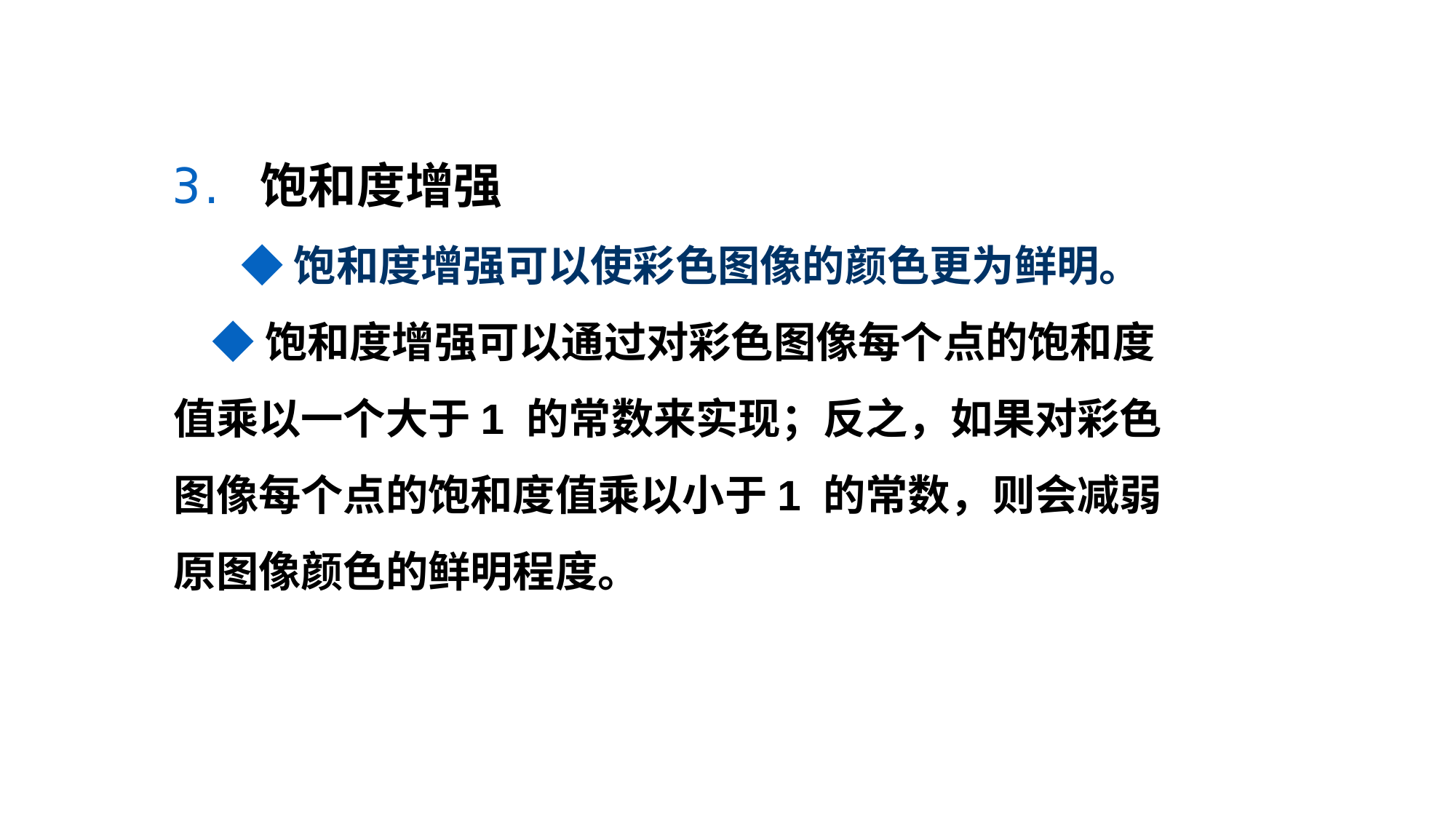

3.  饱和度增强
       ◆饱和度增强可以使彩色图像的颜色更为鲜明。
    ◆饱和度增强可以通过对彩色图像每个点的饱和度值乘以一个大于1 的常数来实现；反之，如果对彩色图像每个点的饱和度值乘以小于1 的常数，则会减弱原图像颜色的鲜明程度。